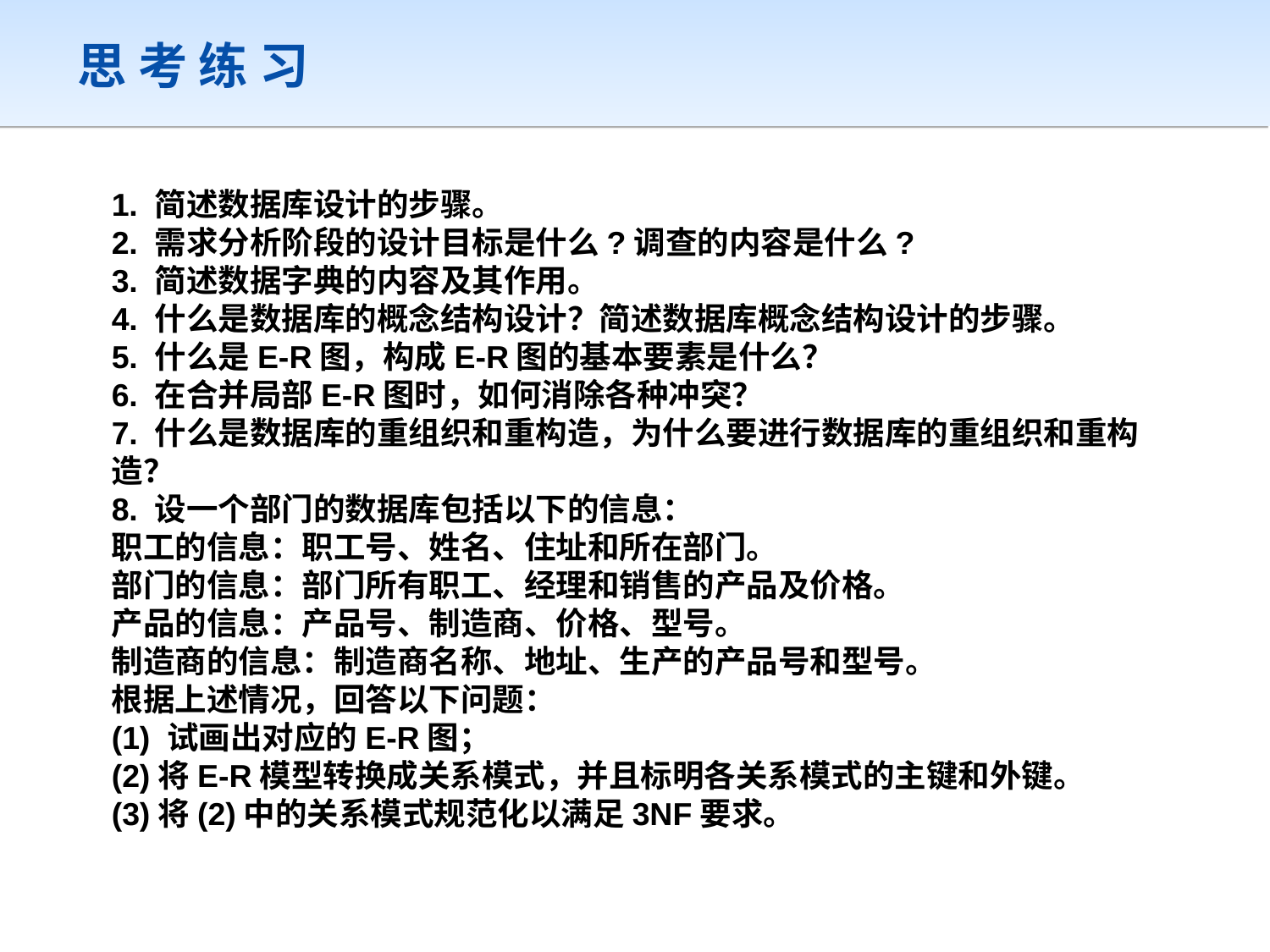

# 思 考 练 习
1. 简述数据库设计的步骤。
2. 需求分析阶段的设计目标是什么?调查的内容是什么?
3. 简述数据字典的内容及其作用。
4. 什么是数据库的概念结构设计？简述数据库概念结构设计的步骤。
5. 什么是E-R图，构成E-R图的基本要素是什么？
6. 在合并局部E-R图时，如何消除各种冲突？
7. 什么是数据库的重组织和重构造，为什么要进行数据库的重组织和重构造？
8. 设一个部门的数据库包括以下的信息：
职工的信息：职工号、姓名、住址和所在部门。
部门的信息：部门所有职工、经理和销售的产品及价格。
产品的信息：产品号、制造商、价格、型号。
制造商的信息：制造商名称、地址、生产的产品号和型号。
根据上述情况，回答以下问题：
(1) 试画出对应的E-R图；
(2)将E-R模型转换成关系模式，并且标明各关系模式的主键和外键。
(3)将(2)中的关系模式规范化以满足3NF要求。